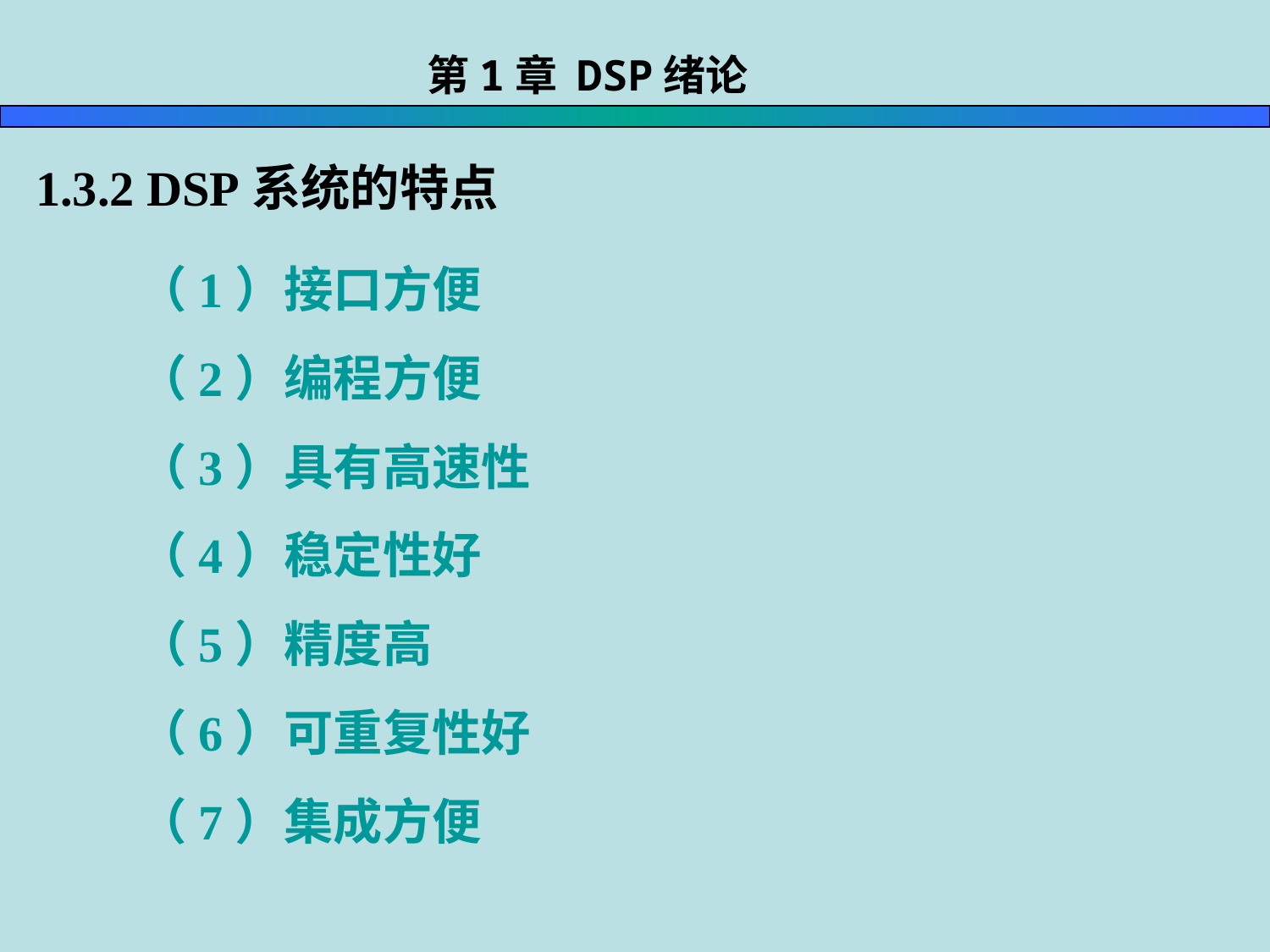

第1章 DSP绪论

1.3.2 DSP系统的特点
        （1）接口方便
        （2）编程方便
        （3）具有高速性
        （4）稳定性好
        （5）精度高
        （6）可重复性好
        （7）集成方便
40